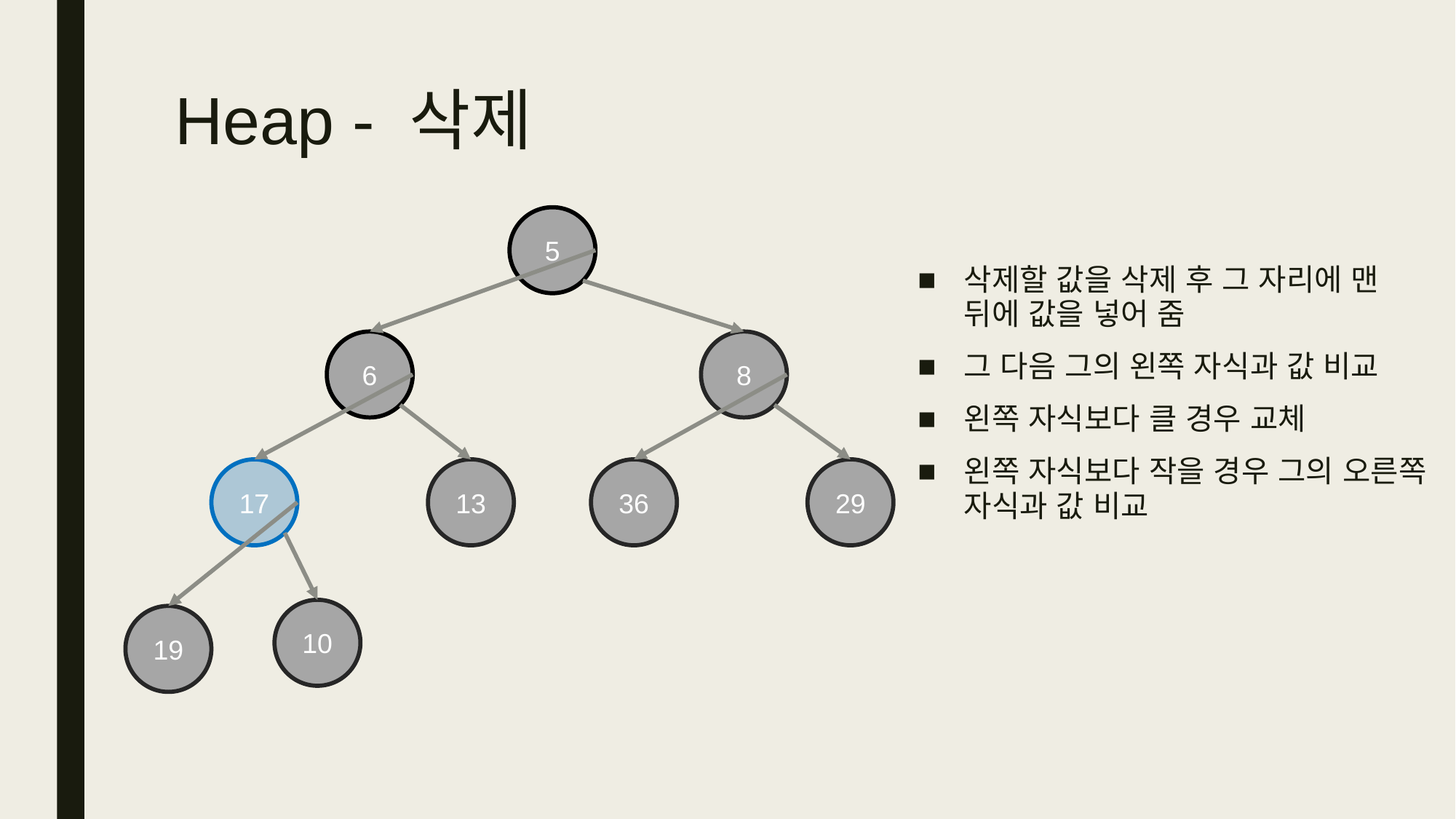

# Heap - 삭제
5
삭제할 값을 삭제 후 그 자리에 맨 뒤에 값을 넣어 줌
그 다음 그의 왼쪽 자식과 값 비교
왼쪽 자식보다 클 경우 교체
왼쪽 자식보다 작을 경우 그의 오른쪽 자식과 값 비교
6
8
17
13
36
29
10
19